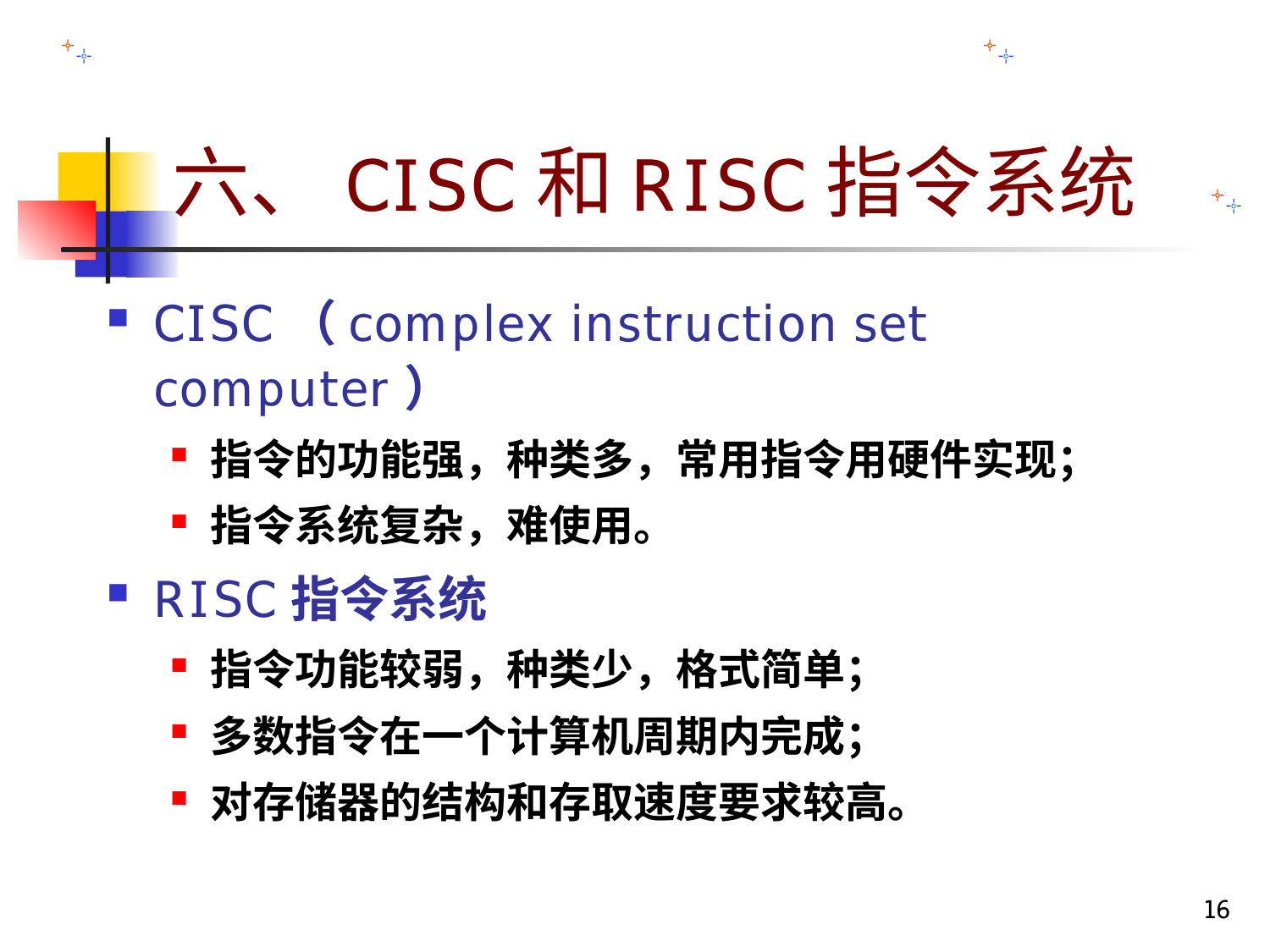

# 六、CISC和RISC指令系统
CISC（complex instruction set computer）
指令的功能强，种类多，常用指令用硬件实现；
指令系统复杂，难使用。
RISC指令系统
指令功能较弱，种类少，格式简单；
多数指令在一个计算机周期内完成；
对存储器的结构和存取速度要求较高。
16